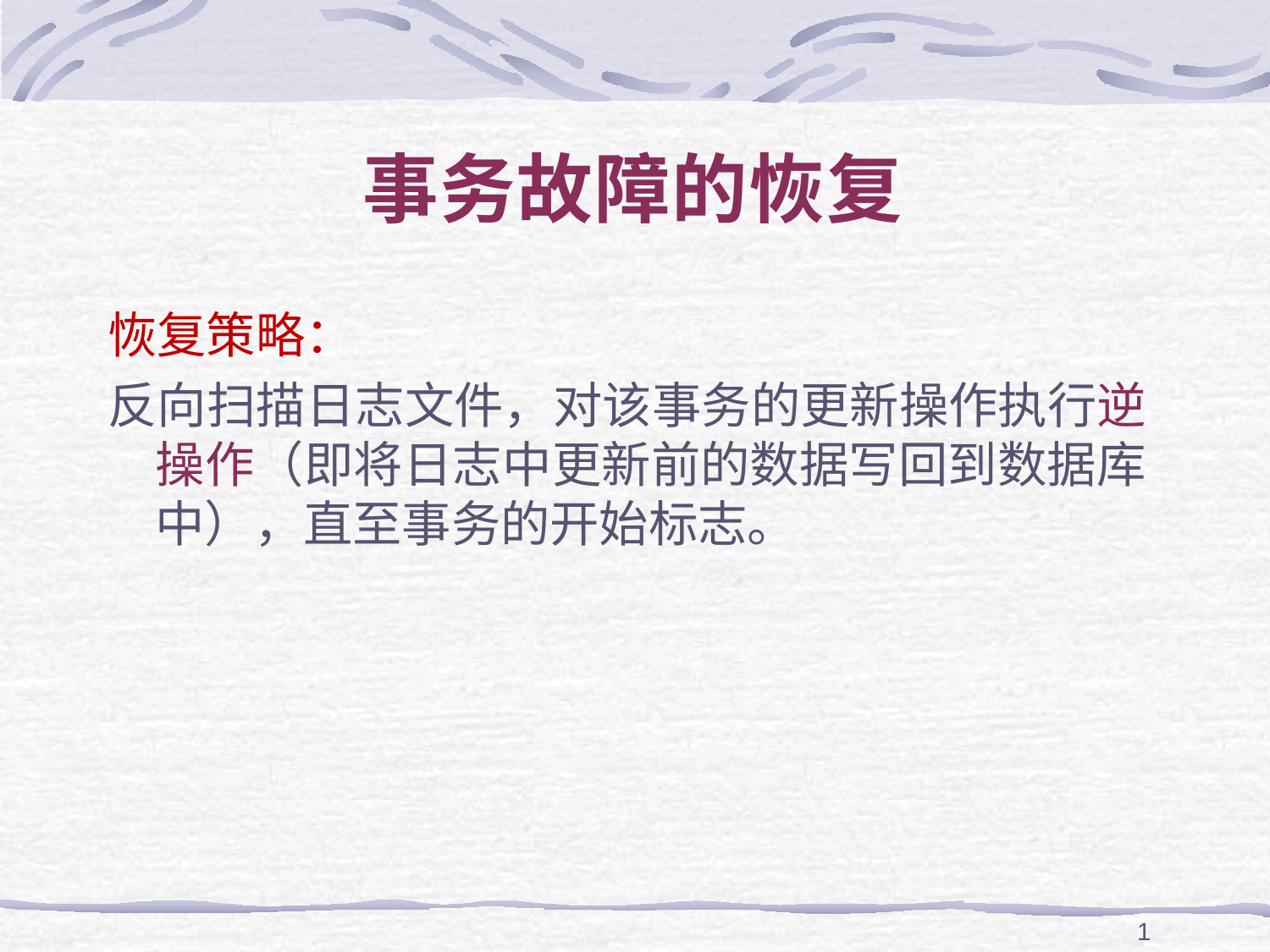

# 事务故障的恢复
恢复策略：
反向扫描日志文件，对该事务的更新操作执行逆 操作（即将日志中更新前的数据写回到数据库 中），直至事务的开始标志。

18